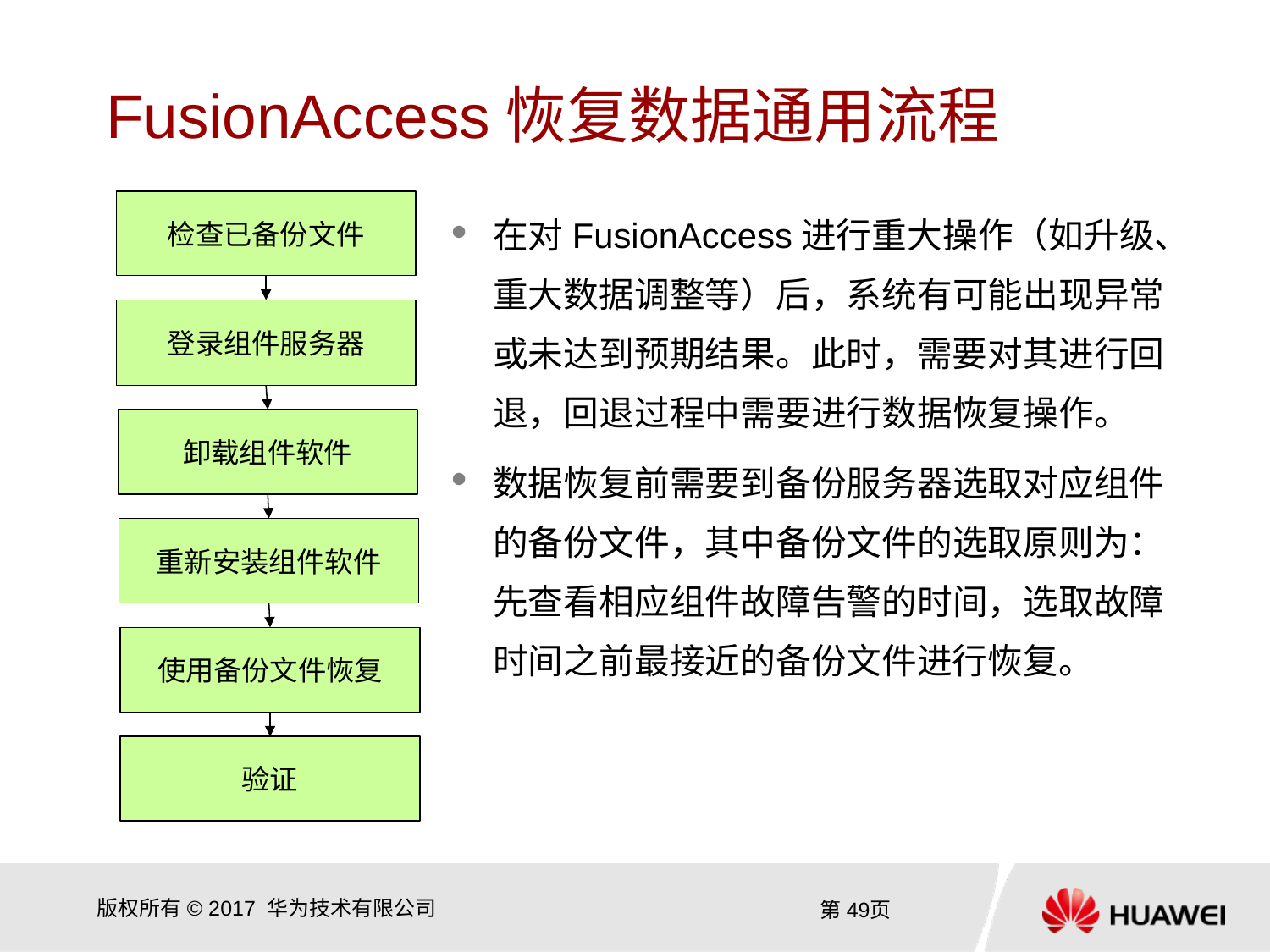

# FusionAccess恢复数据通用流程
检查已备份文件
在对FusionAccess进行重大操作（如升级、重大数据调整等）后，系统有可能出现异常或未达到预期结果。此时，需要对其进行回退，回退过程中需要进行数据恢复操作。
数据恢复前需要到备份服务器选取对应组件的备份文件，其中备份文件的选取原则为：先查看相应组件故障告警的时间，选取故障时间之前最接近的备份文件进行恢复。
登录组件服务器
卸载组件软件
重新安装组件软件
使用备份文件恢复
验证